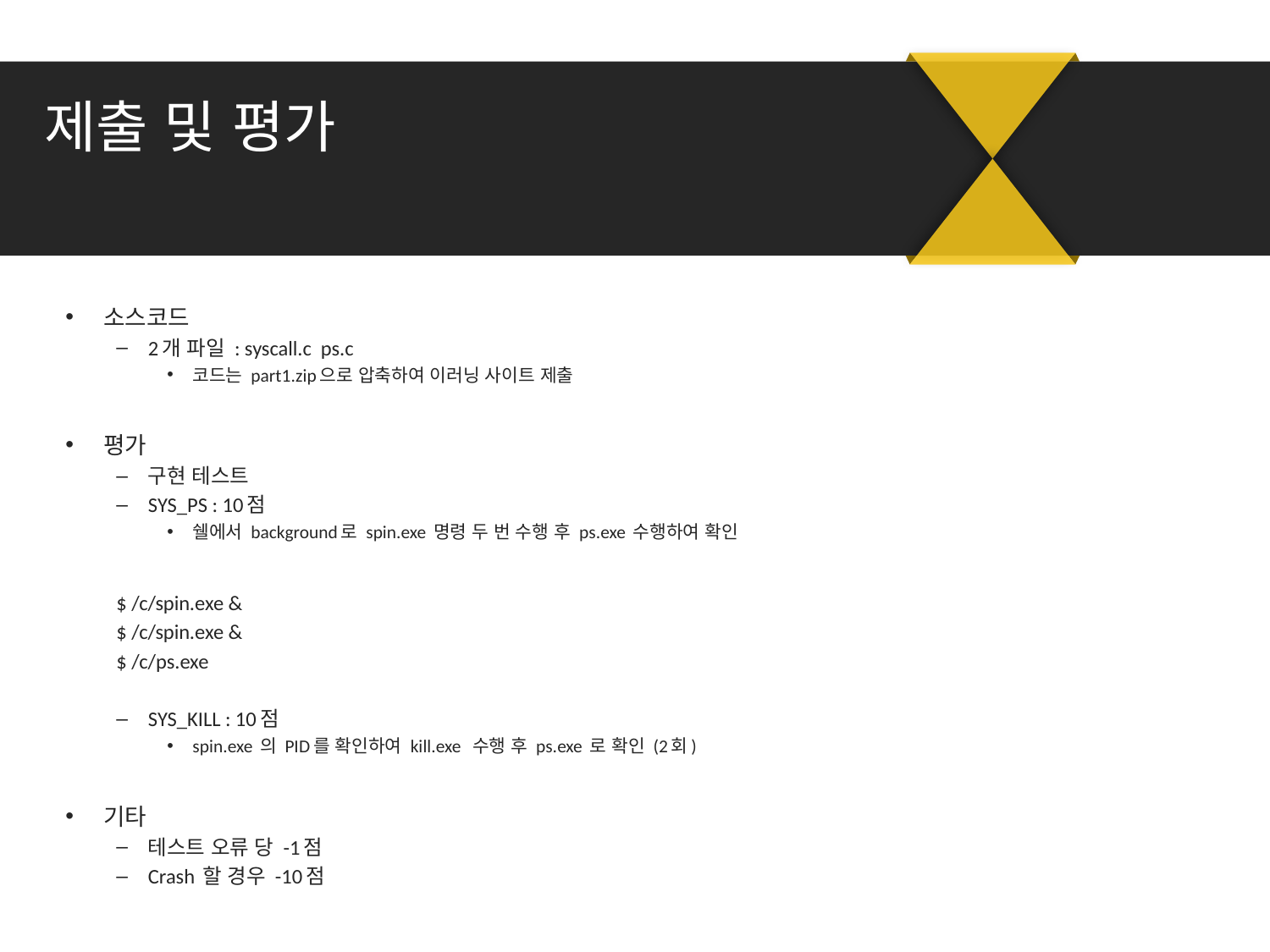

# 제출 및 평가

소스코드
2개 파일 : syscall.c  ps.c
코드는 part1.zip으로 압축하여 이러닝 사이트 제출

평가
구현 테스트
SYS_PS : 10점
쉘에서 background로 spin.exe 명령 두 번 수행 후 ps.exe 수행하여 확인

$ /c/spin.exe &
$ /c/spin.exe &
$ /c/ps.exe

SYS_KILL : 10점
spin.exe 의 PID를 확인하여 kill.exe  수행 후 ps.exe 로 확인 (2회)

기타
테스트 오류 당 -1점
Crash 할 경우 -10점